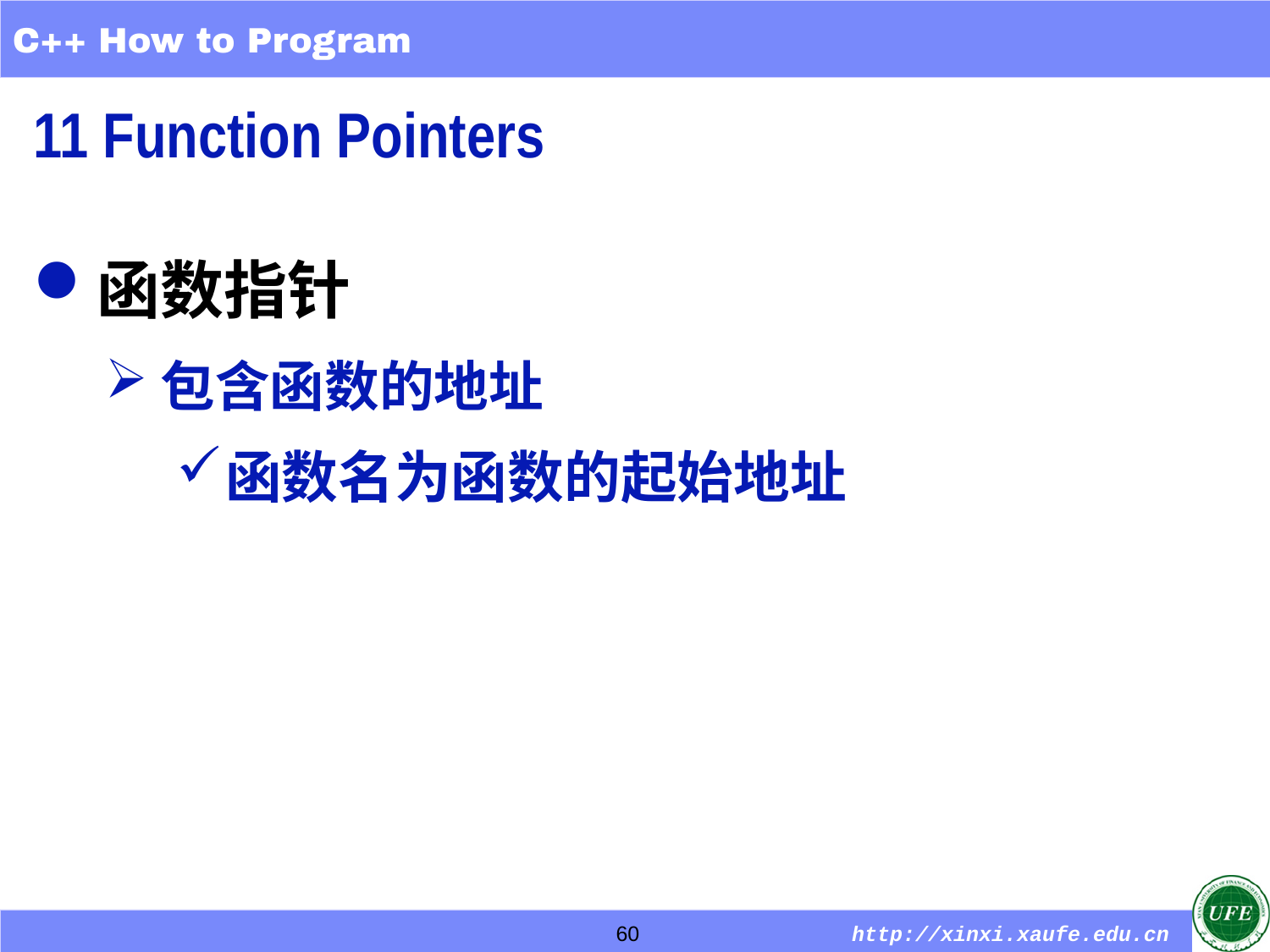

11 Function Pointers
函数指针
包含函数的地址
函数名为函数的起始地址
60